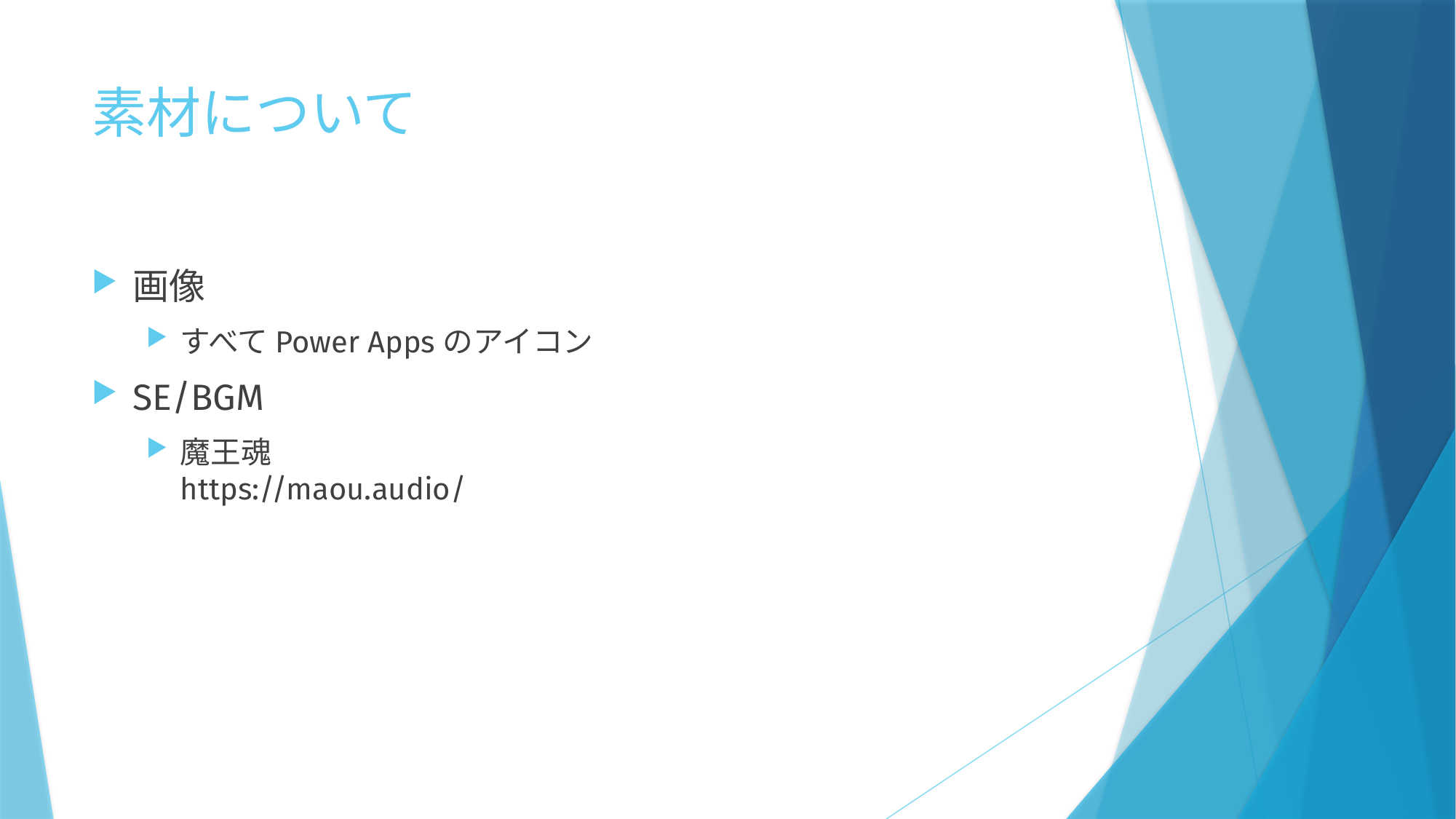

# 素材について
画像
すべてPower Appsのアイコン
SE/BGM
魔王魂
https://maou.audio/